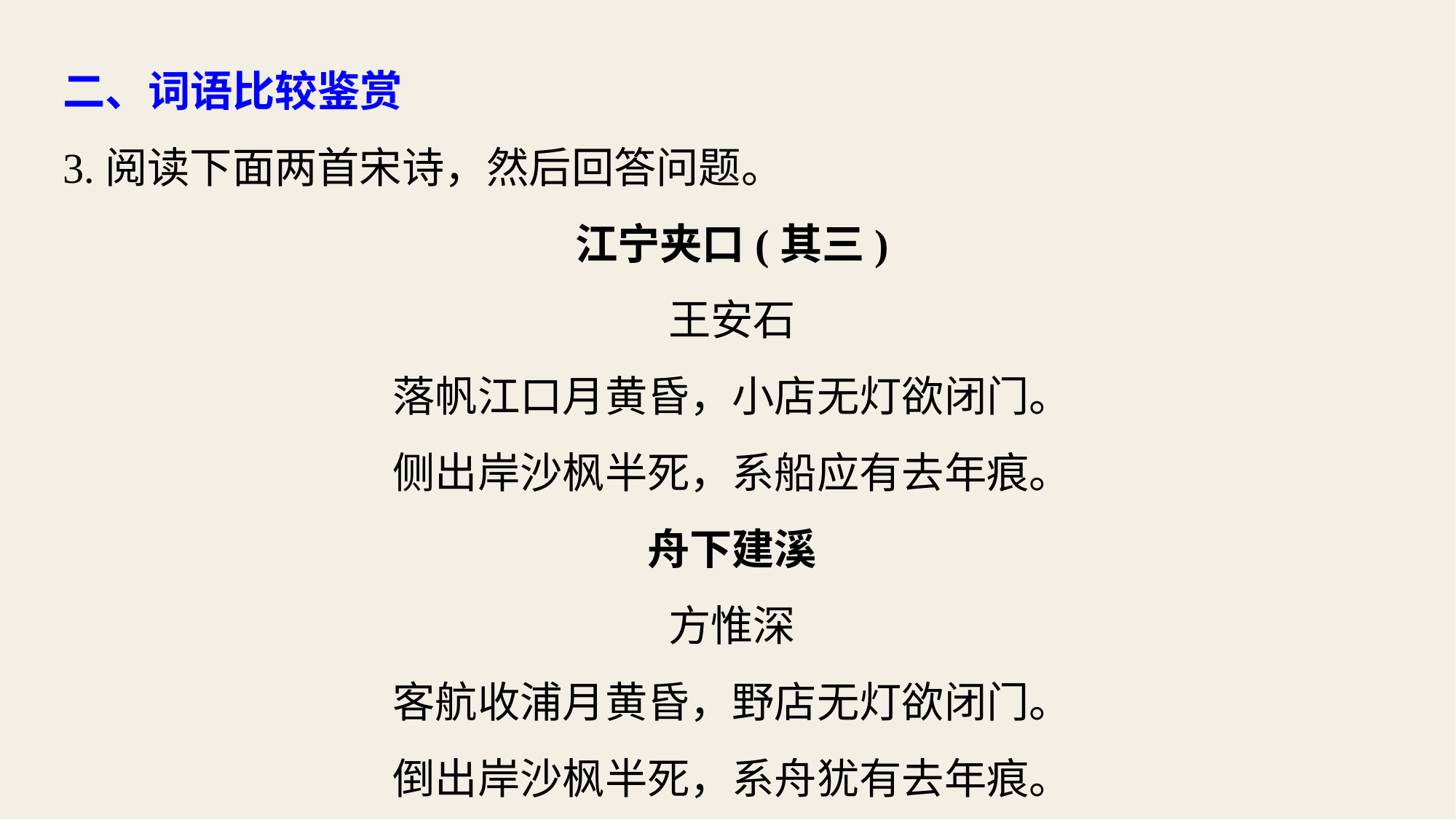

二、词语比较鉴赏
3.阅读下面两首宋诗，然后回答问题。
江宁夹口(其三)
王安石
落帆江口月黄昏，小店无灯欲闭门。
侧出岸沙枫半死，系船应有去年痕。
舟下建溪
方惟深
客航收浦月黄昏，野店无灯欲闭门。
倒出岸沙枫半死，系舟犹有去年痕。